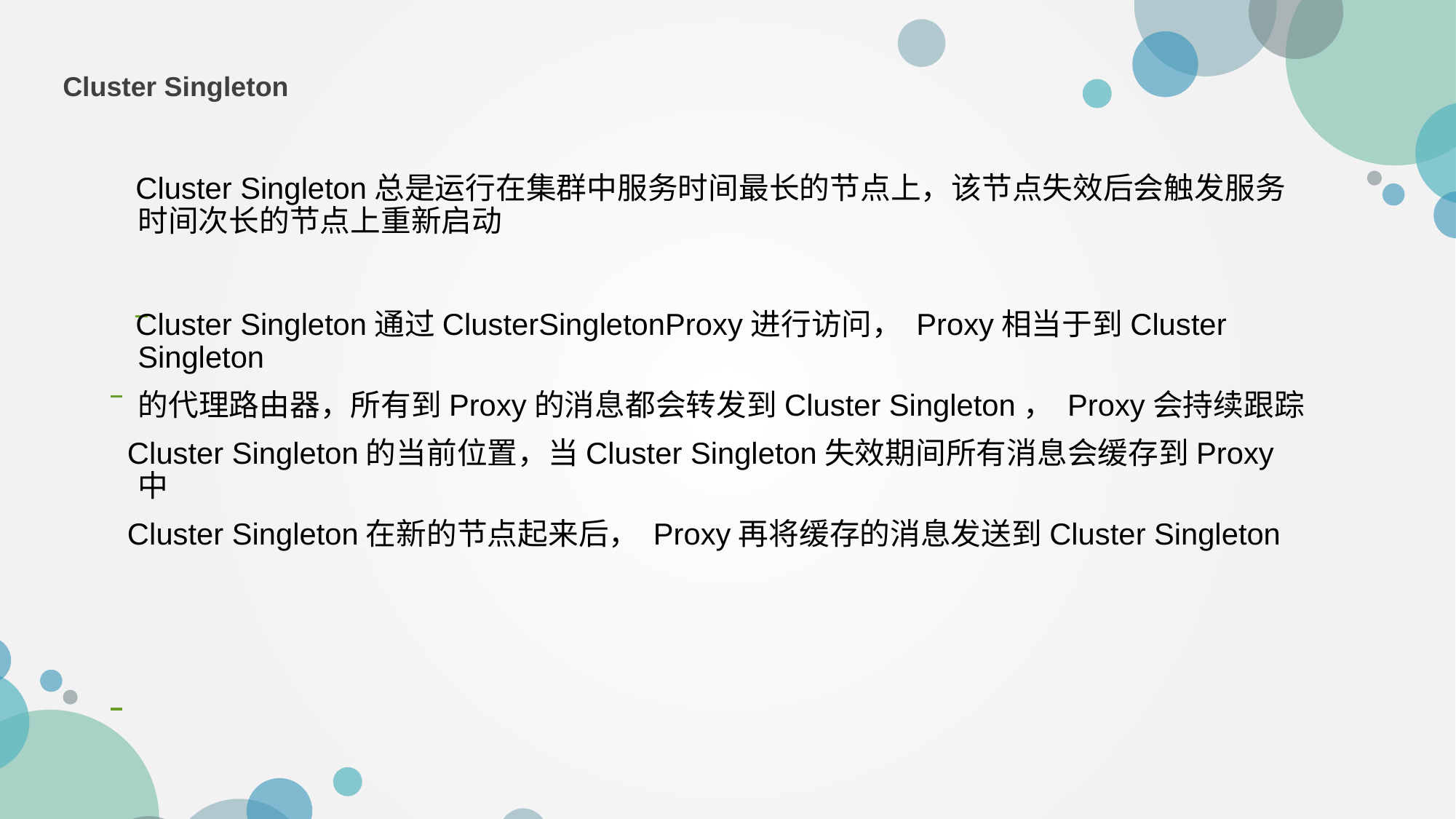

Cluster Singleton
   Cluster Singleton总是运行在集群中服务时间最长的节点上，该节点失效后会触发服务时间次长的节点上重新启动

   Cluster Singleton通过ClusterSingletonProxy进行访问， Proxy相当于到Cluster Singleton
   的代理路由器，所有到Proxy的消息都会转发到Cluster Singleton， Proxy会持续跟踪
  Cluster Singleton的当前位置，当Cluster Singleton失效期间所有消息会缓存到Proxy中
  Cluster Singleton在新的节点起来后， Proxy再将缓存的消息发送到Cluster Singleton